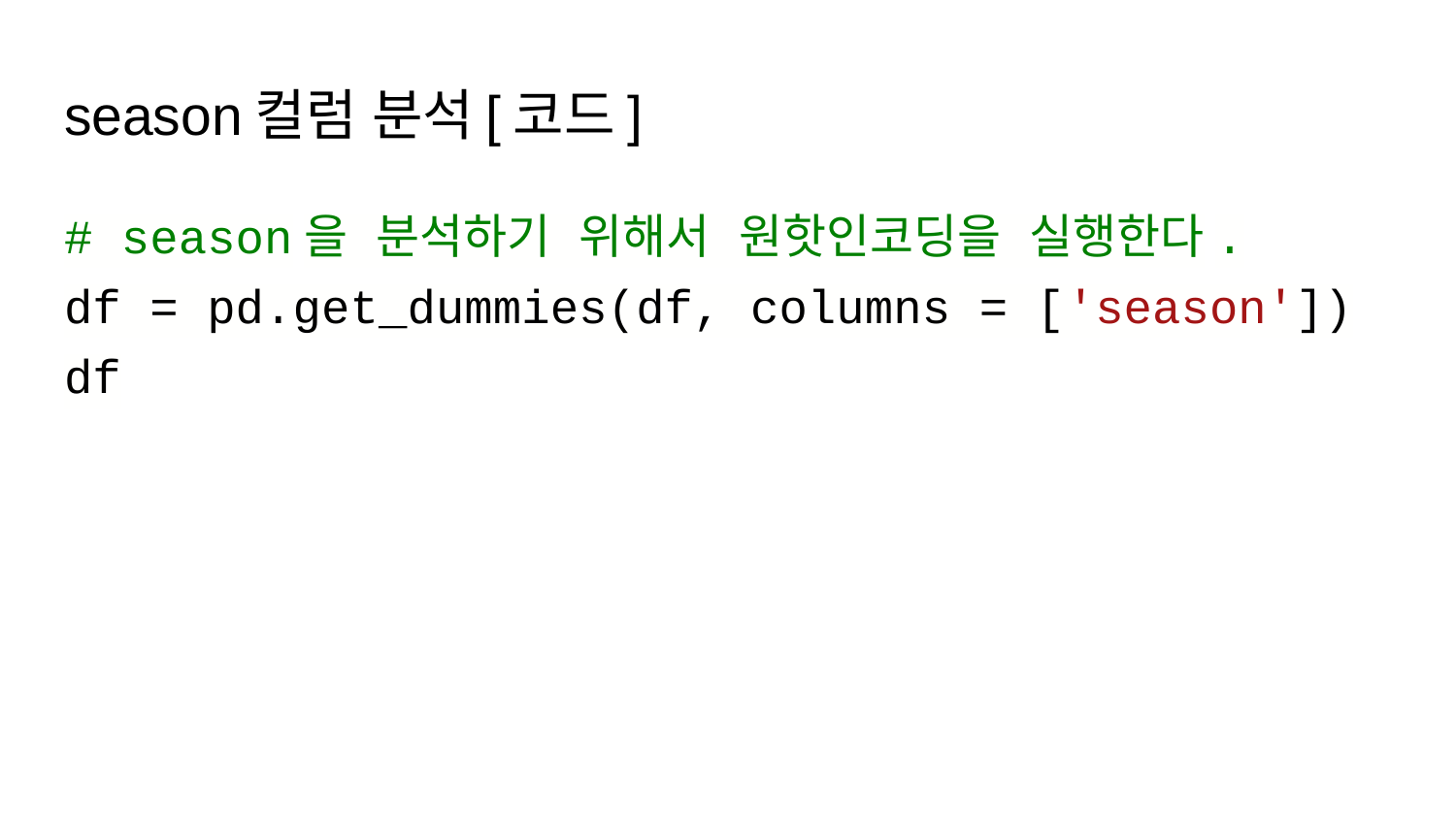

# season컬럼 분석[코드]
# season을 분석하기 위해서 원핫인코딩을 실행한다.
df = pd.get_dummies(df, columns = ['season'])
df